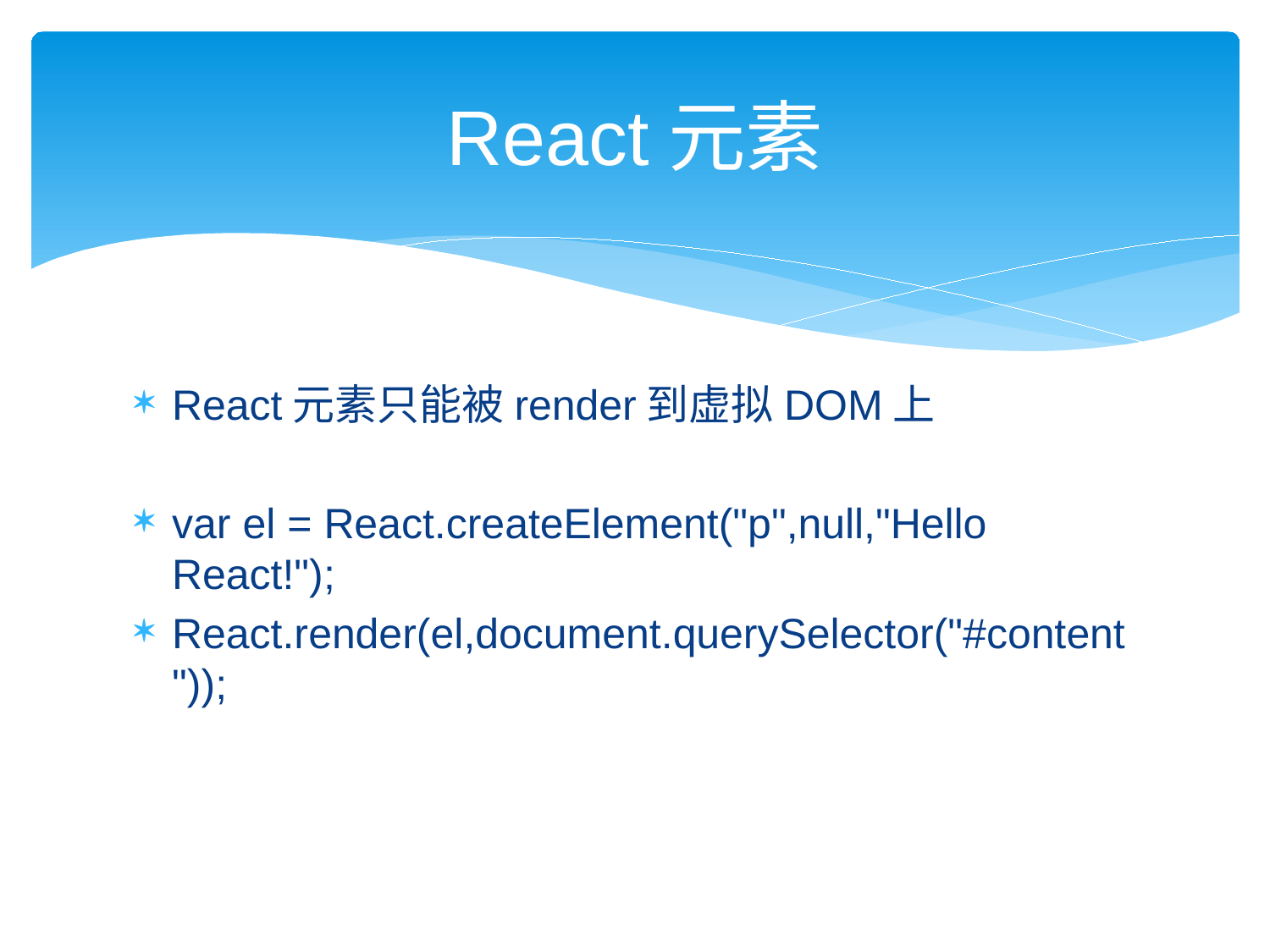

# React元素
React元素只能被render到虚拟DOM上

var el = React.createElement("p",null,"Hello React!");
React.render(el,document.querySelector("#content"));